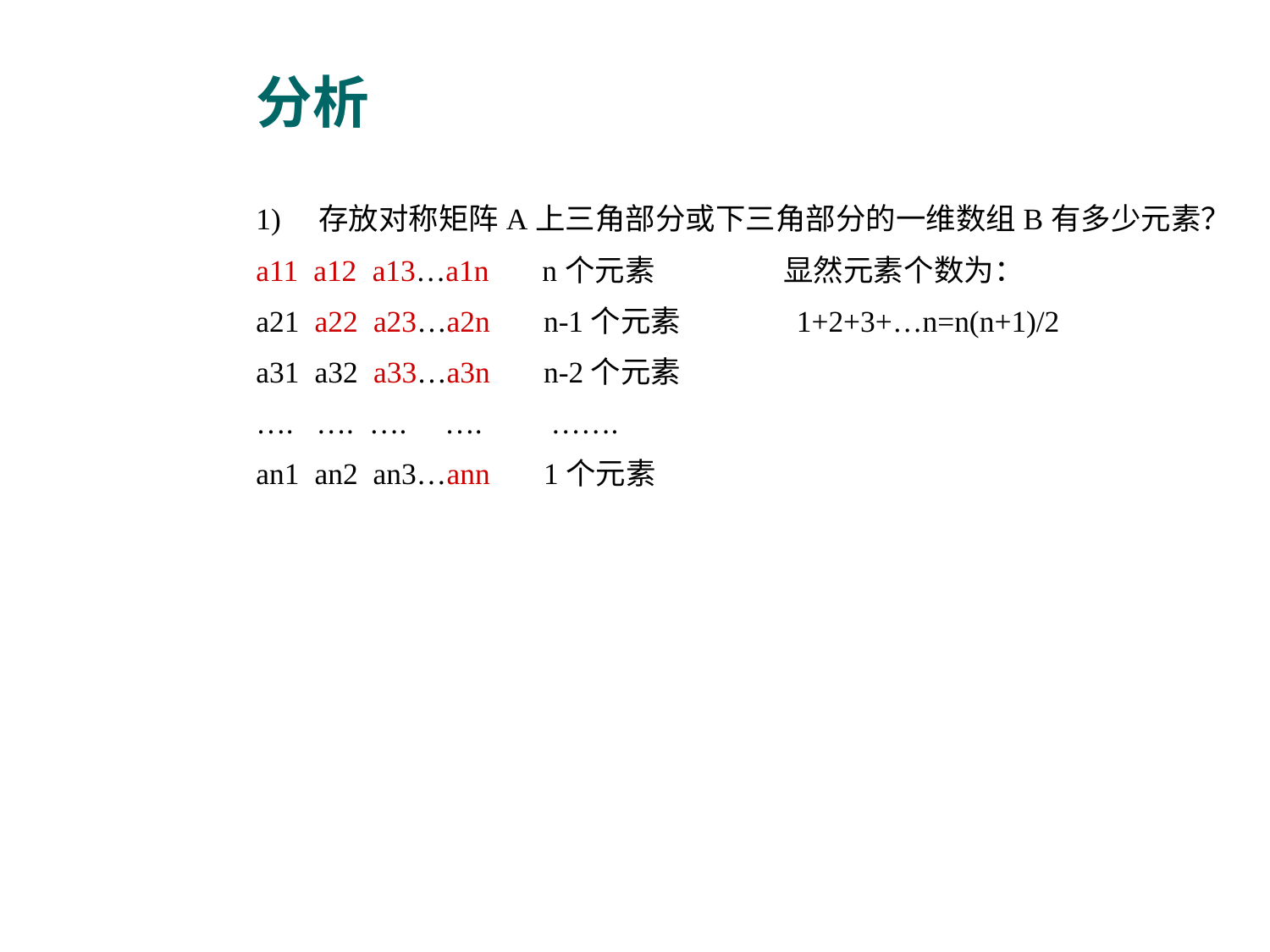

# 分析
1)    存放对称矩阵A上三角部分或下三角部分的一维数组B有多少元素？
a11  a12  a13…a1n       n个元素                   显然元素个数为：
a21  a22  a23…a2n       n-1个元素                1+2+3+…n=n(n+1)/2
a31  a32  a33…a3n       n-2个元素
….   ….  ….     ….         …….
an1  an2  an3…ann       1个元素